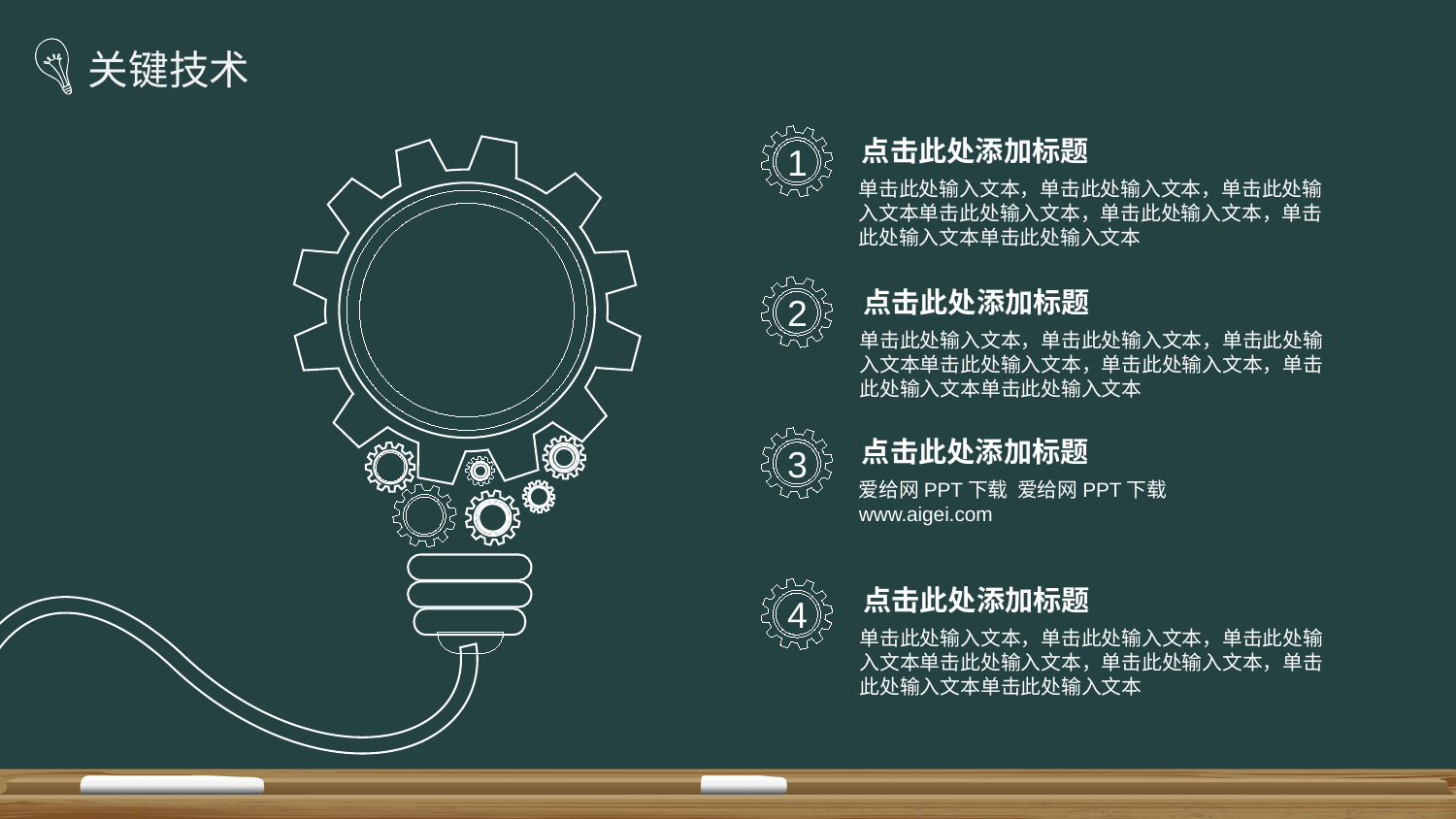

关键技术

1

点击此处添加标题

单击此处输入文本，单击此处输入文本，单击此处输入文本单击此处输入文本，单击此处输入文本，单击此处输入文本单击此处输入文本

2
点击此处添加标题
单击此处输入文本，单击此处输入文本，单击此处输入文本单击此处输入文本，单击此处输入文本，单击此处输入文本单击此处输入文本
点击此处添加标题

3
爱给网PPT下载  爱给网PPT下载
www.aigei.com
点击此处添加标题

4
单击此处输入文本，单击此处输入文本，单击此处输入文本单击此处输入文本，单击此处输入文本，单击此处输入文本单击此处输入文本